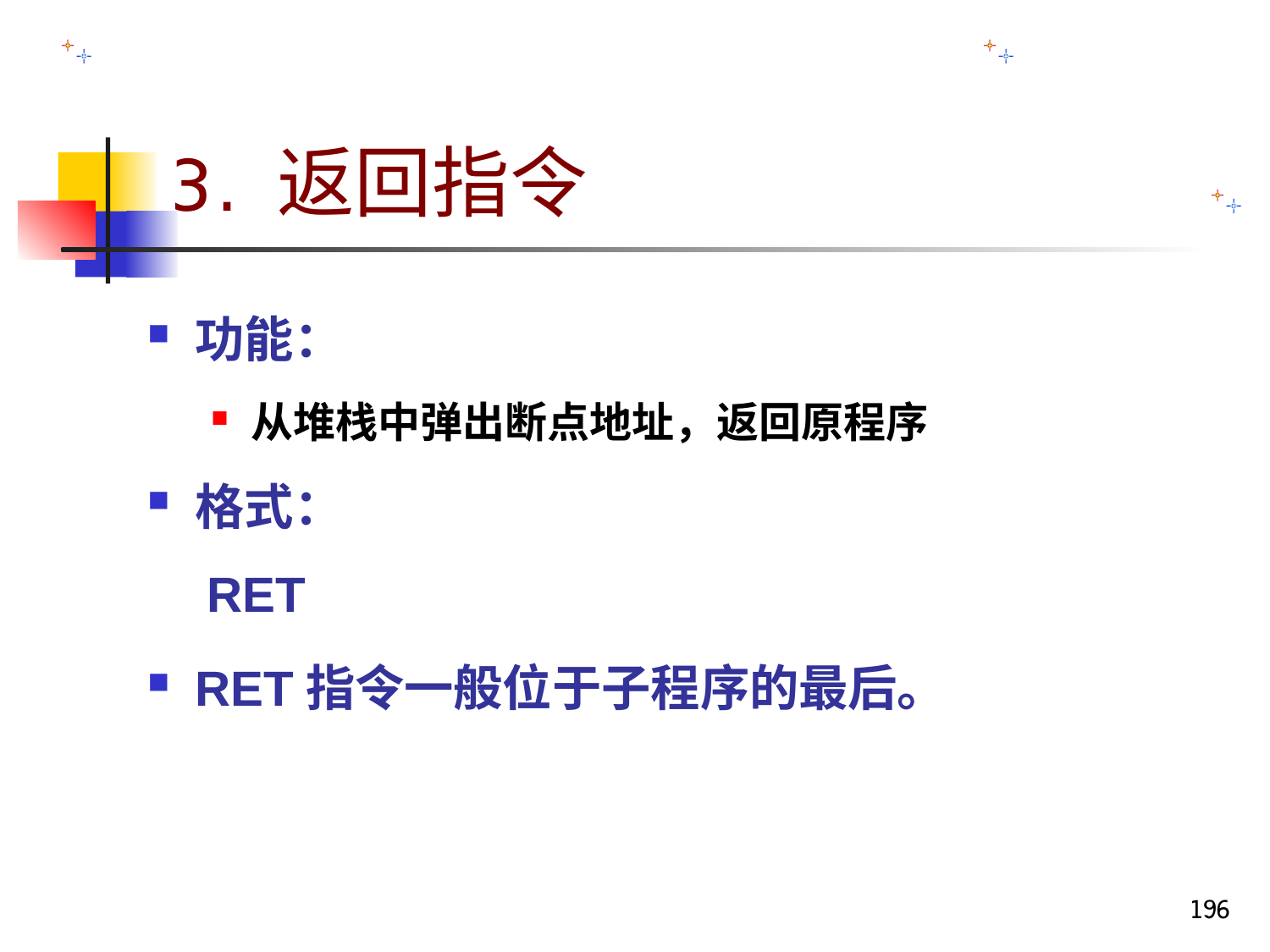

# 3. 返回指令
功能：
从堆栈中弹出断点地址，返回原程序
格式：
     RET
RET指令一般位于子程序的最后。
196